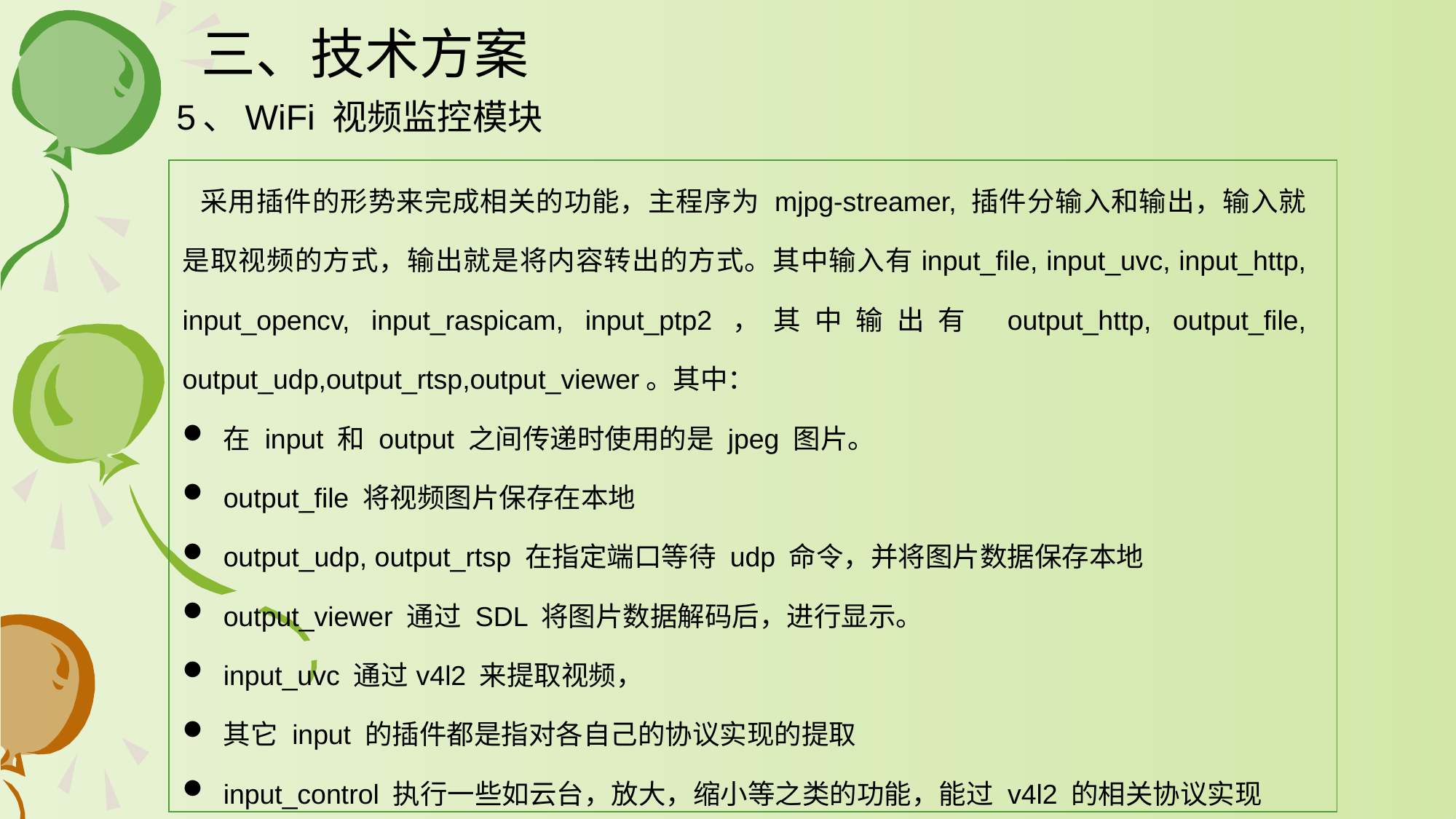

# 三、技术方案
 5、WiFi 视频监控模块
| 采用插件的形势来完成相关的功能，主程序为 mjpg-streamer, 插件分输入和输出，输入就是取视频的方式，输出就是将内容转出的方式。其中输入有input\_file, input\_uvc, input\_http, input\_opencv, input\_raspicam, input\_ptp2，其中输出有 output\_http, output\_file, output\_udp,output\_rtsp,output\_viewer。其中： 在 input 和 output 之间传递时使用的是 jpeg 图片。 output\_file 将视频图片保存在本地 output\_udp, output\_rtsp 在指定端口等待 udp 命令，并将图片数据保存本地 output\_viewer 通过 SDL 将图片数据解码后，进行显示。 input\_uvc 通过v4l2 来提取视频， 其它 input 的插件都是指对各自己的协议实现的提取 input\_control 执行一些如云台，放大，缩小等之类的功能，能过 v4l2 的相关协议实现 |
| --- |